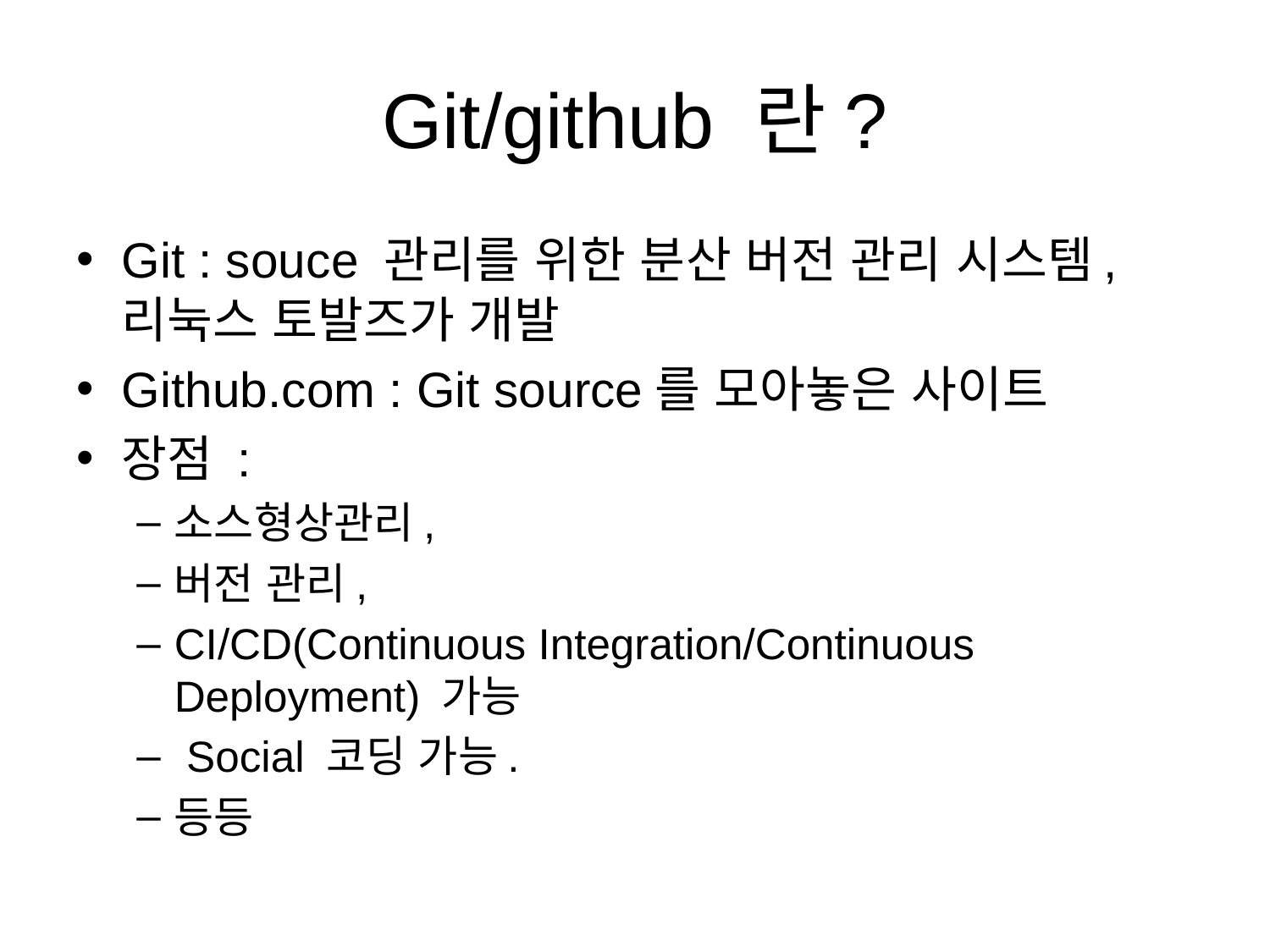

# Git/github 란?
Git : souce 관리를 위한 분산 버전 관리 시스템, 리눅스 토발즈가 개발
Github.com : Git source를 모아놓은 사이트
장점 :
소스형상관리,
버전 관리,
CI/CD(Continuous Integration/Continuous Deployment) 가능
 Social 코딩 가능.
등등